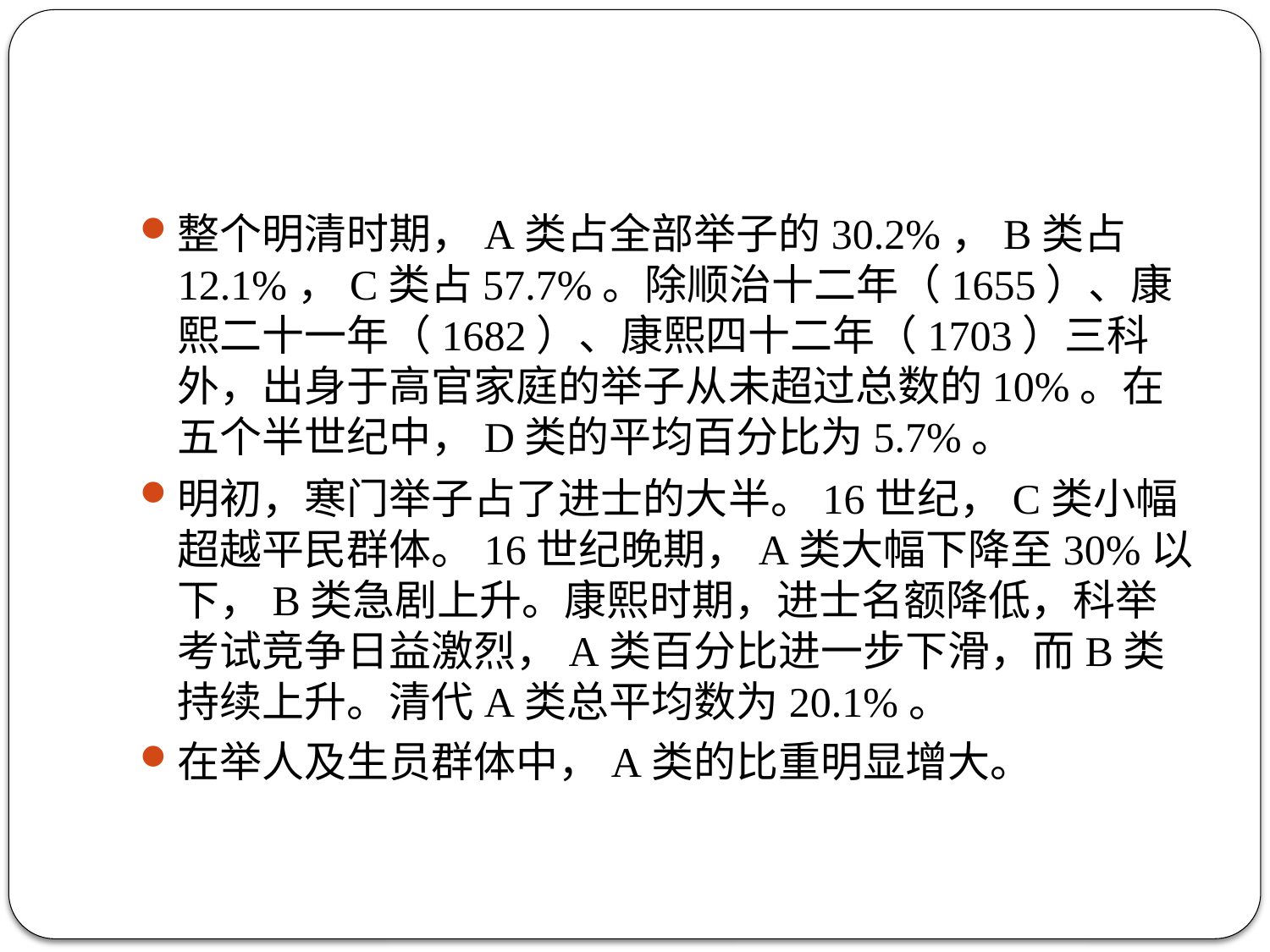

#
整个明清时期，A类占全部举子的30.2%，B类占12.1%，C类占57.7%。除顺治十二年（1655）、康熙二十一年（1682）、康熙四十二年（1703）三科外，出身于高官家庭的举子从未超过总数的10%。在五个半世纪中，D类的平均百分比为5.7%。
明初，寒门举子占了进士的大半。16世纪，C类小幅超越平民群体。16世纪晚期，A类大幅下降至30%以下，B类急剧上升。康熙时期，进士名额降低，科举考试竞争日益激烈，A类百分比进一步下滑，而B类持续上升。清代A类总平均数为20.1%。
在举人及生员群体中，A类的比重明显增大。